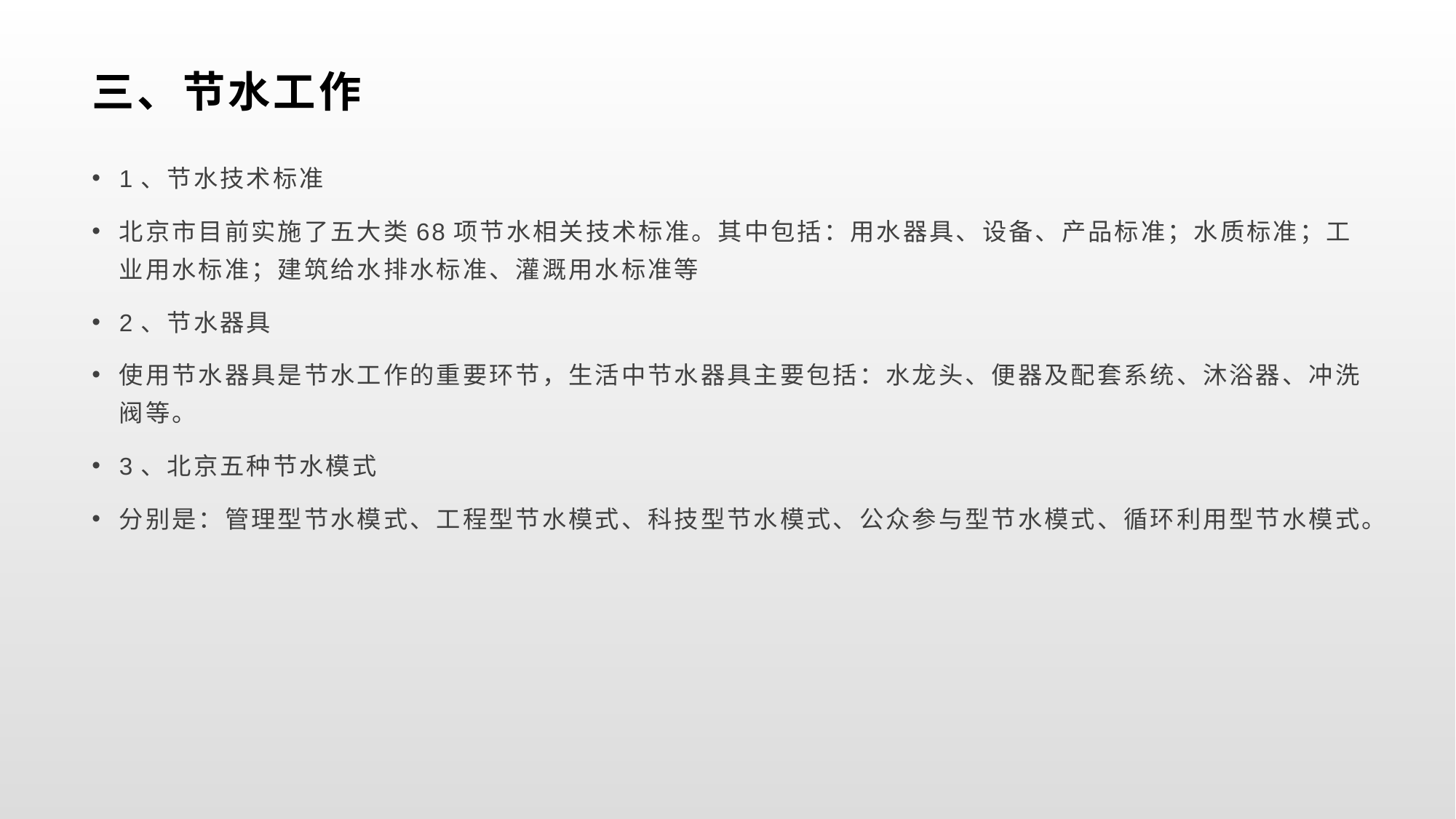

# 三、节水工作
1、节水技术标准
北京市目前实施了五大类68项节水相关技术标准。其中包括：用水器具、设备、产品标准；水质标准；工业用水标准；建筑给水排水标准、灌溉用水标准等
2、节水器具
使用节水器具是节水工作的重要环节，生活中节水器具主要包括：水龙头、便器及配套系统、沐浴器、冲洗阀等。
3、北京五种节水模式
分别是：管理型节水模式、工程型节水模式、科技型节水模式、公众参与型节水模式、循环利用型节水模式。